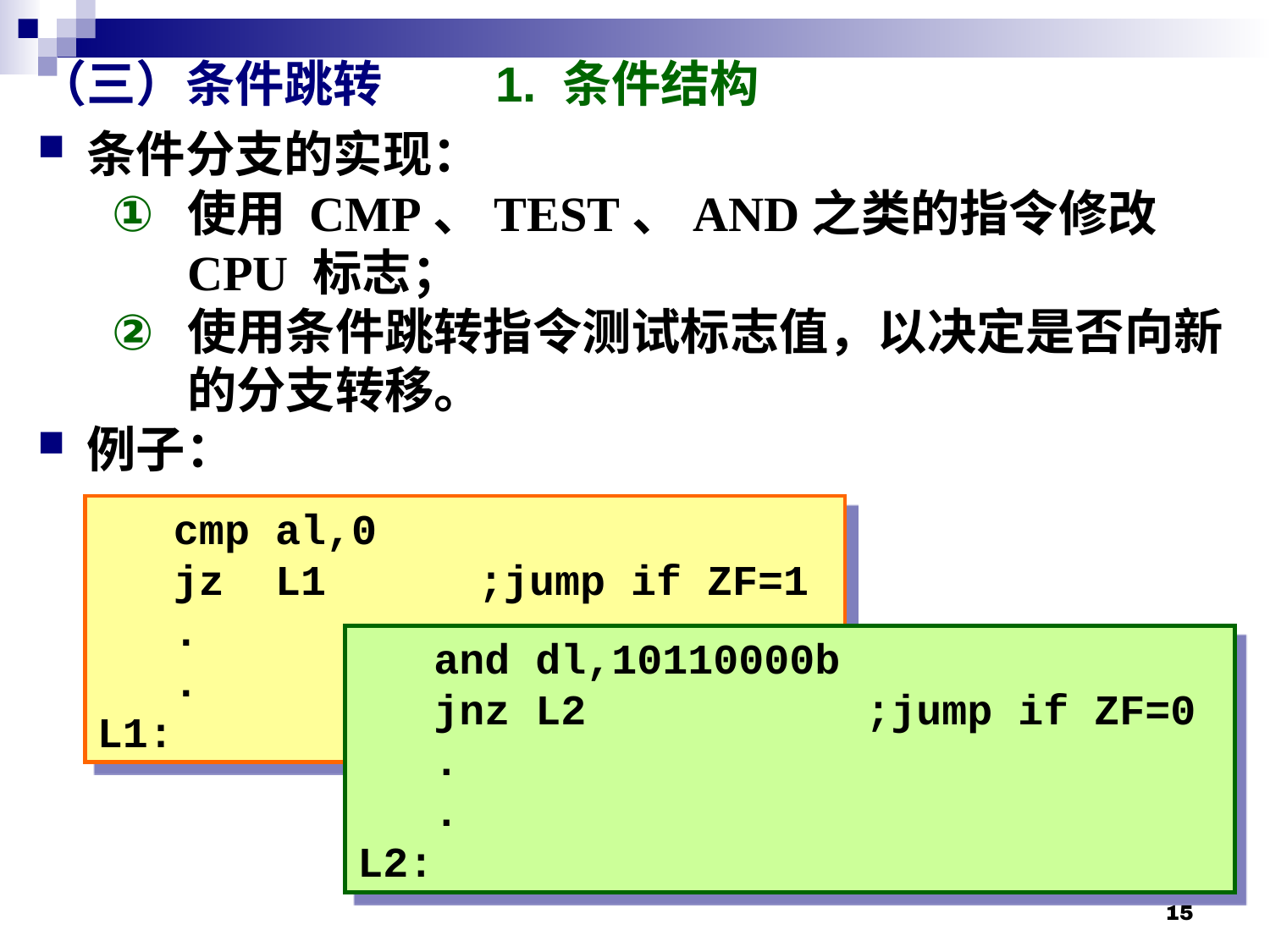

# （三）条件跳转         1. 条件结构
条件分支的实现：
使用 CMP、TEST、AND之类的指令修改 CPU 标志；
使用条件跳转指令测试标志值，以决定是否向新的分支转移。
例子：
   cmp al,0
   jz  L1		;jump if ZF=1
   .
   .
L1:
   and dl,10110000b
   jnz L2			;jump if ZF=0
   .
   .
L2:
15